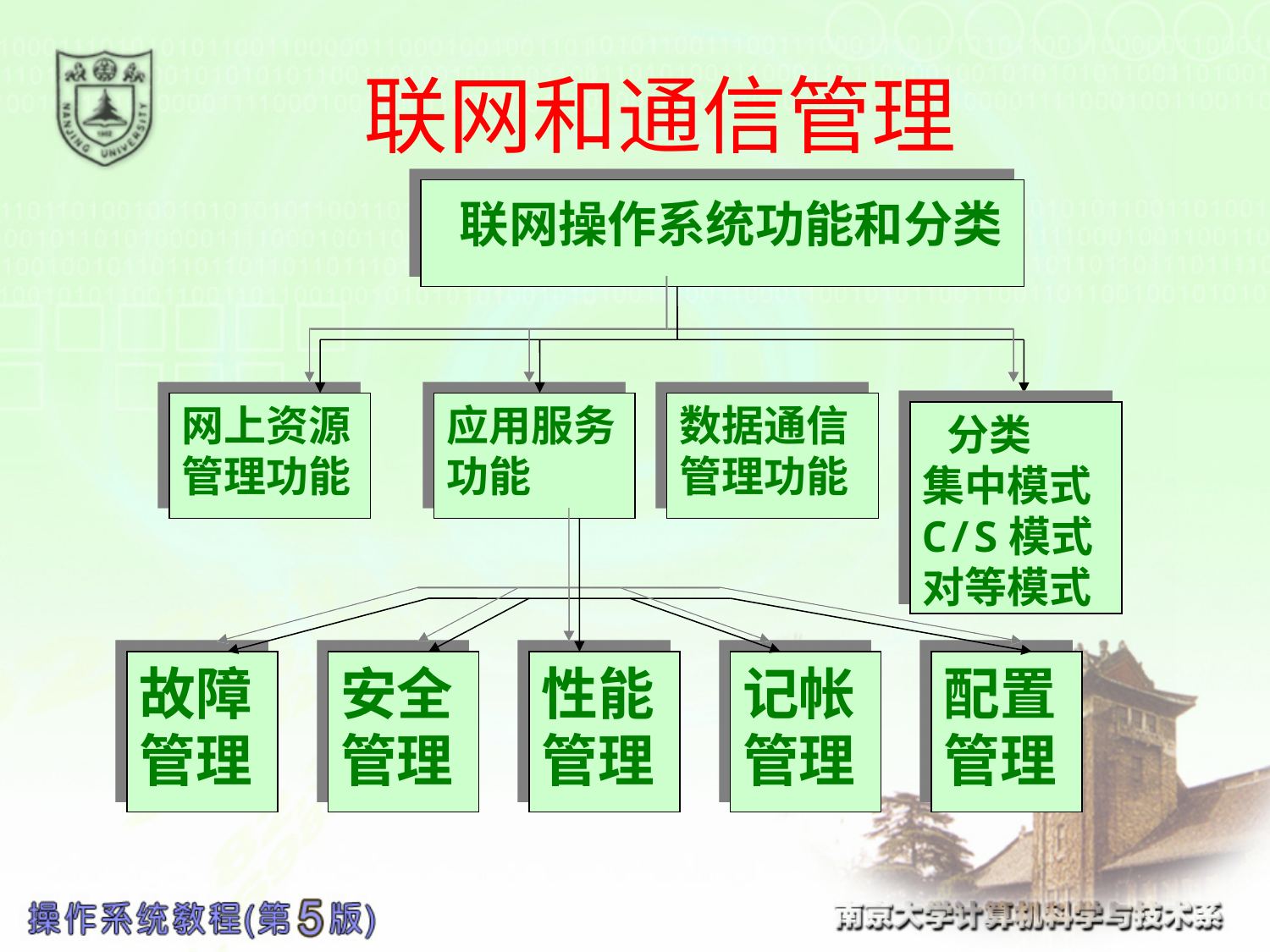

# 联网和通信管理
 联网操作系统功能和分类

网上资源管理功能
应用服务功能
数据通信管理功能
  分类
集中模式
C/S模式
对等模式

故障管理
安全管理
性能管理
记帐管理
配置管理